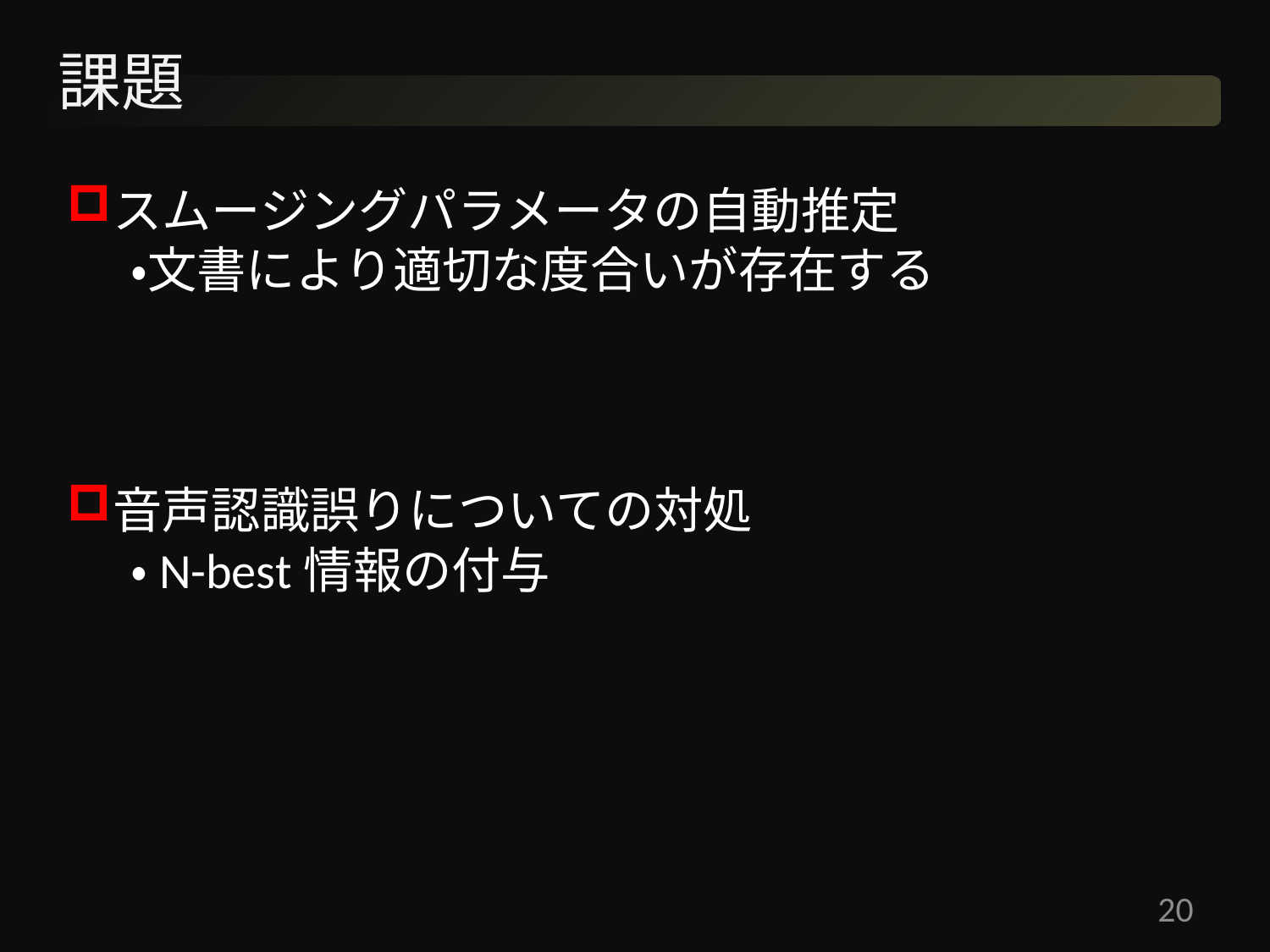

# 課題
スムージングパラメータの自動推定
・文書により適切な度合いが存在する
音声認識誤りについての対処
・N-best情報の付与
20